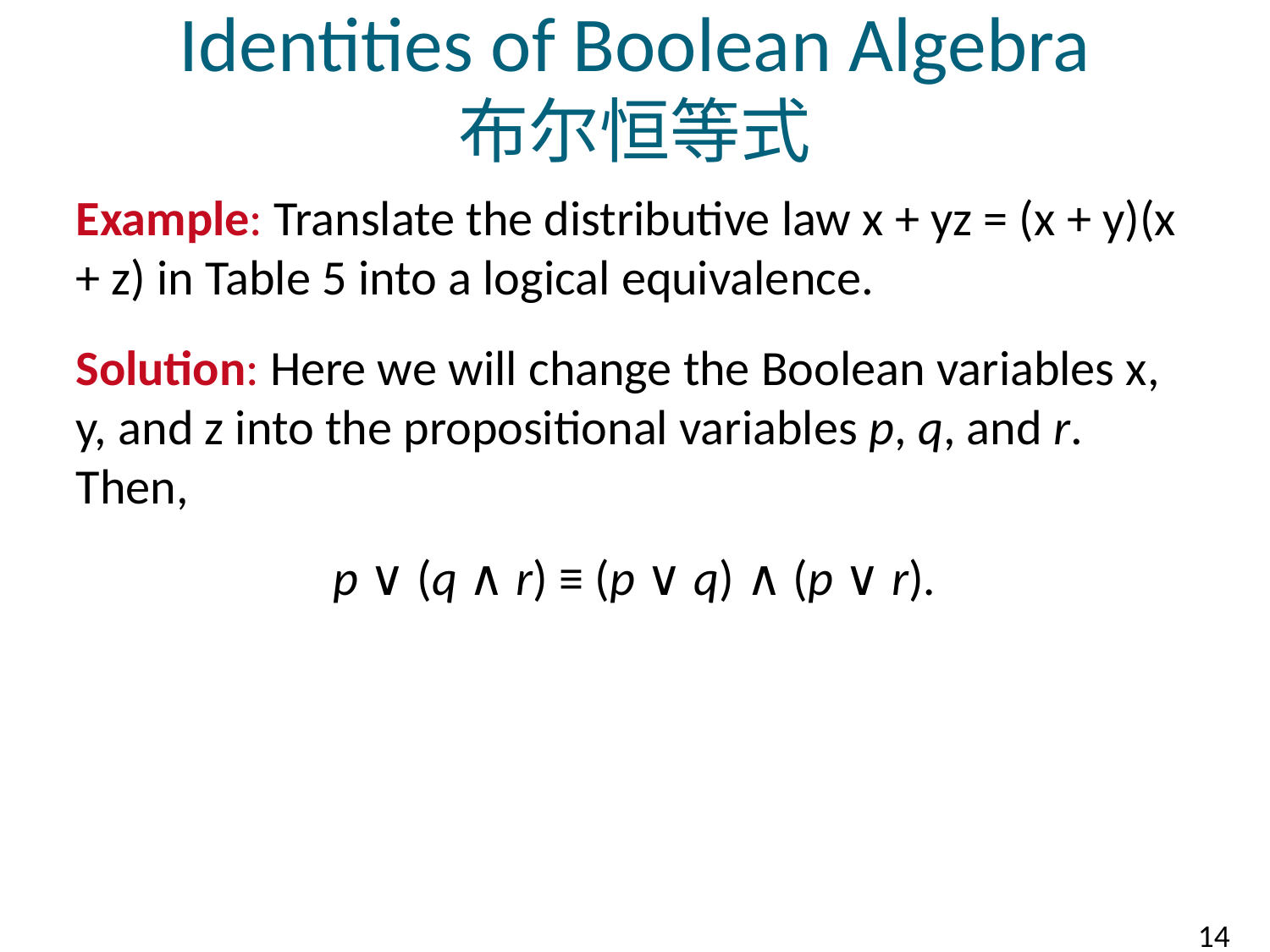

# Identities of Boolean Algebra 布尔恒等式
Example: Translate the distributive law x + yz = (x + y)(x + z) in Table 5 into a logical equivalence.
Solution: Here we will change the Boolean variables x, y, and z into the propositional variables p, q, and r. Then,
p ∨ (q ∧ r) ≡ (p ∨ q) ∧ (p ∨ r).